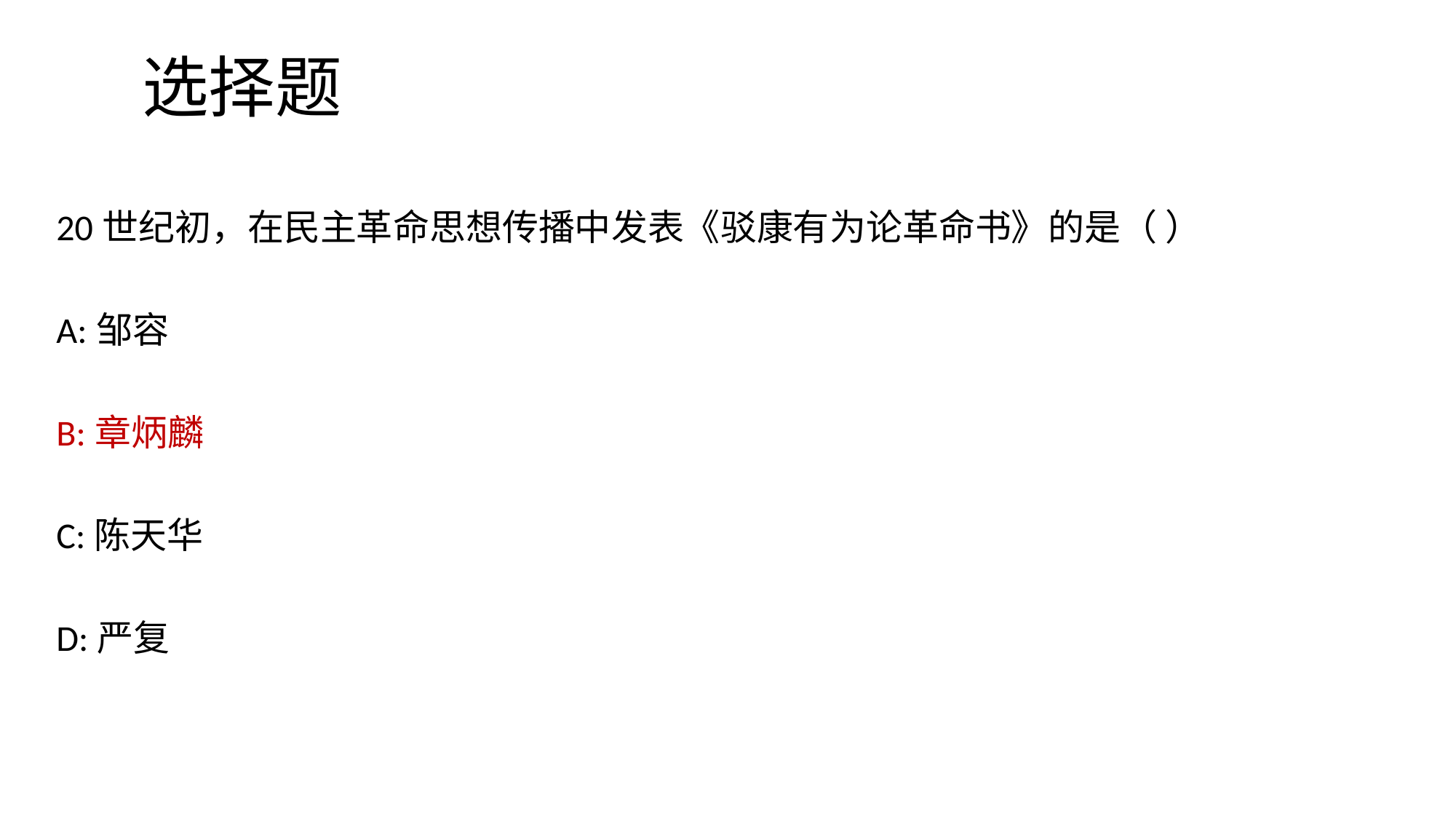

# 选择题
20世纪初，在民主革命思想传播中发表《驳康有为论革命书》的是（ ）
A:邹容
B:章炳麟
C:陈天华
D:严复